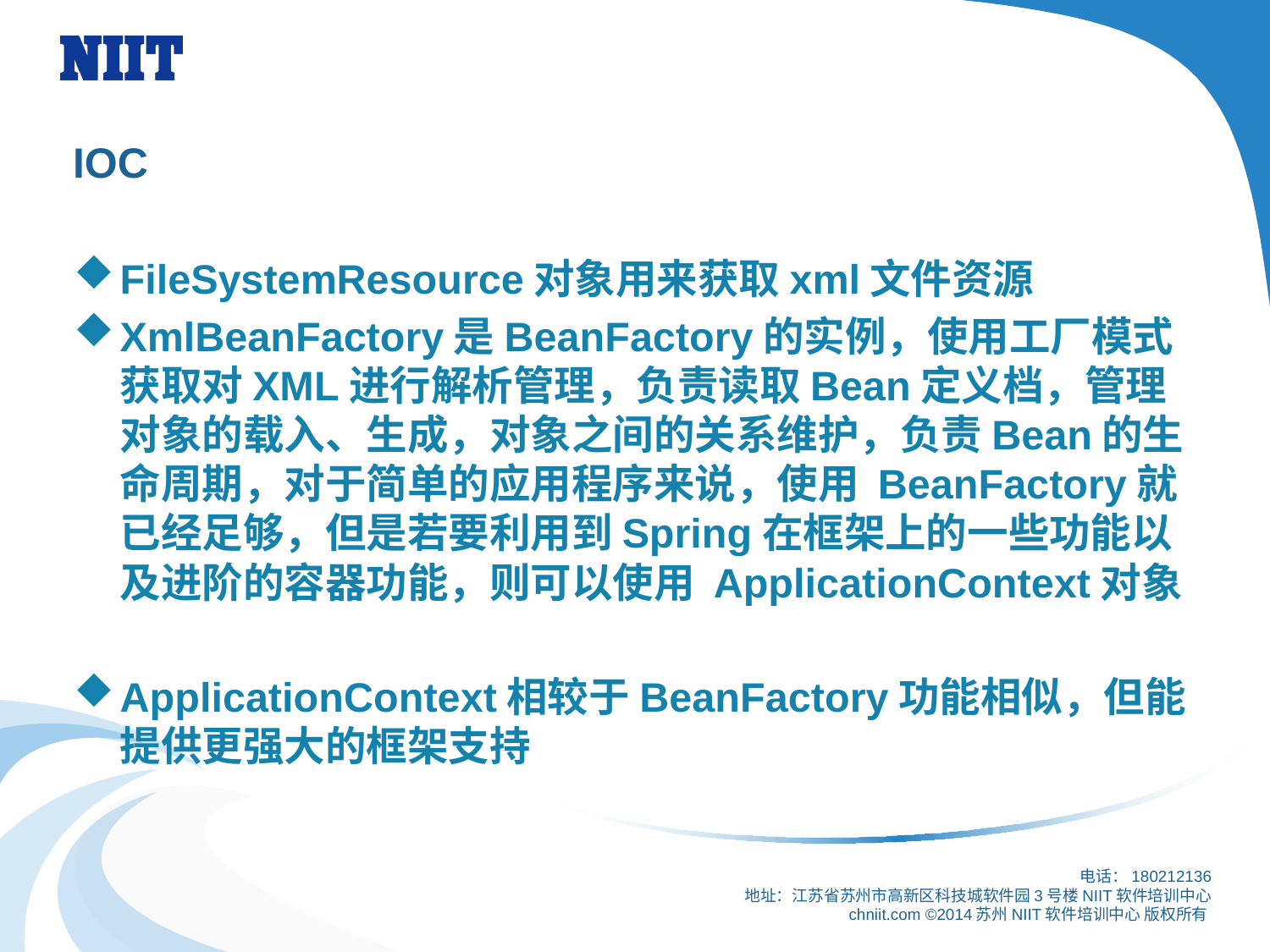

# IOC
FileSystemResource对象用来获取xml文件资源
XmlBeanFactory是BeanFactory的实例，使用工厂模式获取对XML进行解析管理，负责读取Bean定义档，管理对象的载入、生成，对象之间的关系维护，负责Bean的生命周期，对于简单的应用程序来说，使用 BeanFactory就已经足够，但是若要利用到Spring在框架上的一些功能以及进阶的容器功能，则可以使用 ApplicationContext对象

ApplicationContext相较于BeanFactory功能相似，但能提供更强大的框架支持